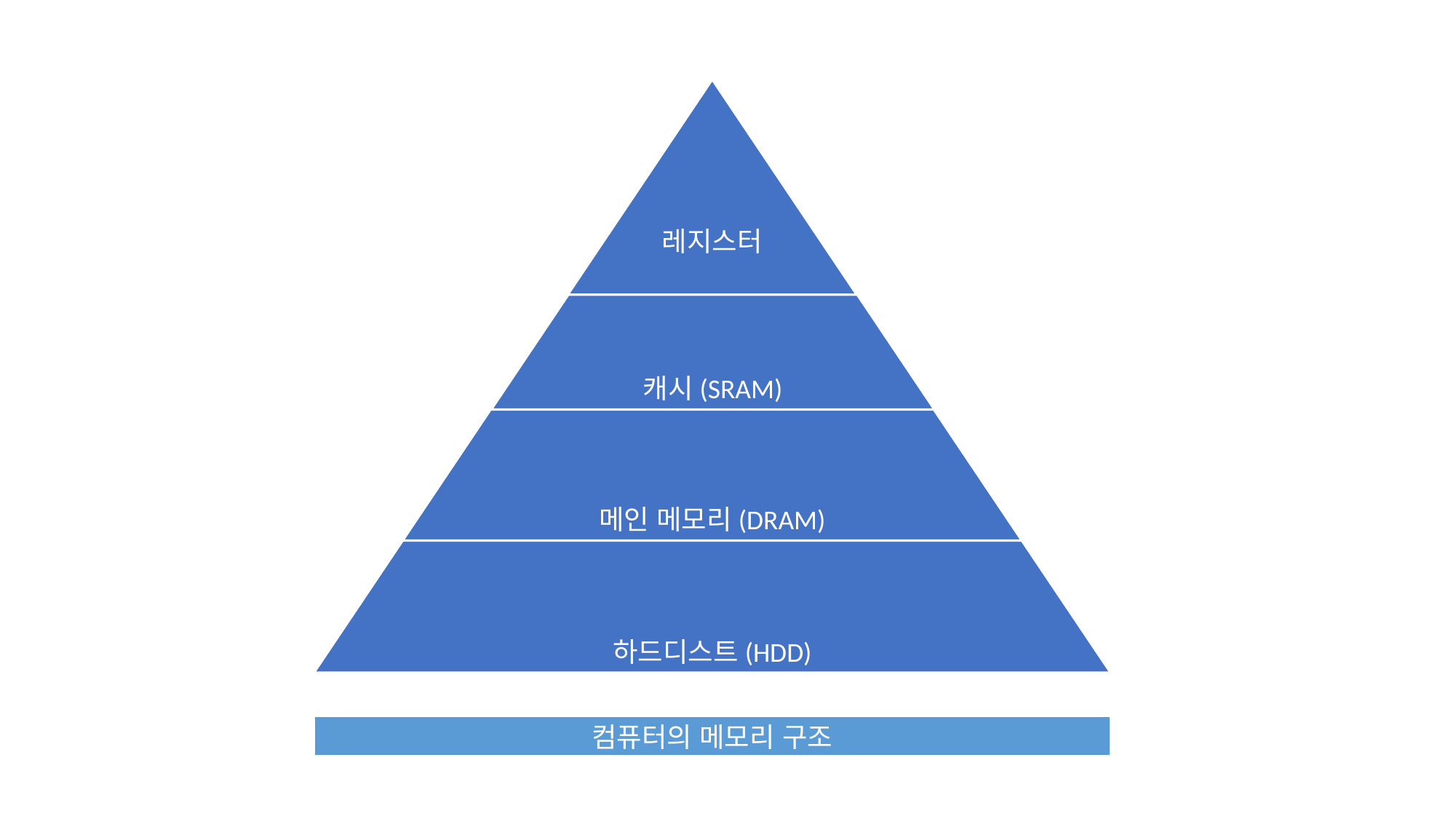

하드디스트(HDD)
메인 메모리(DRAM)
캐시(SRAM)
레지스터
컴퓨터의 메모리 구조